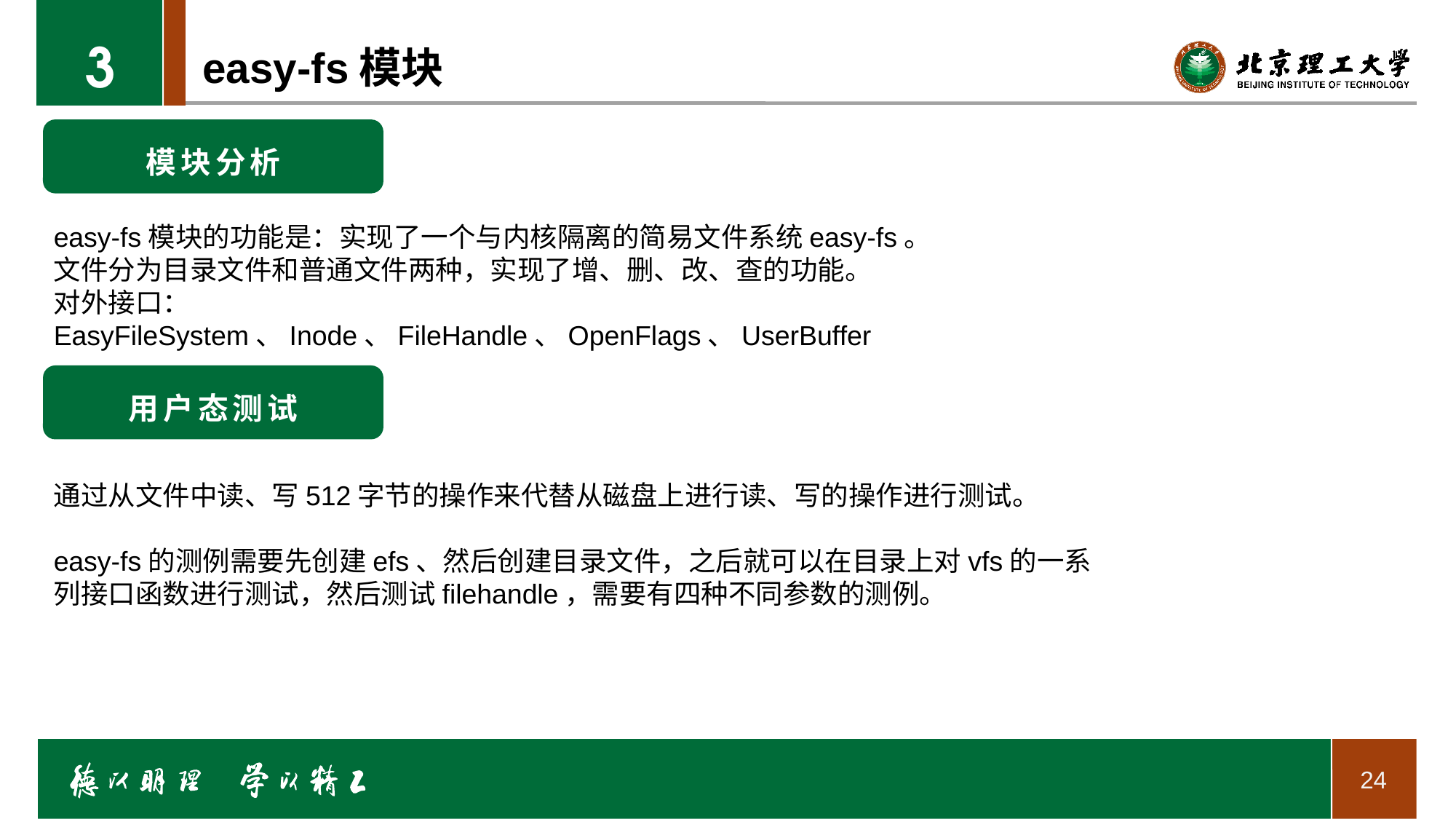

3
# easy-fs模块
模块分析
easy-fs模块的功能是：实现了一个与内核隔离的简易文件系统easy-fs。
文件分为目录文件和普通文件两种，实现了增、删、改、查的功能。
对外接口：
EasyFileSystem、Inode、FileHandle、OpenFlags、UserBuffer
用户态测试
通过从文件中读、写512字节的操作来代替从磁盘上进行读、写的操作进行测试。

easy-fs的测例需要先创建efs、然后创建目录文件，之后就可以在目录上对vfs的一系列接口函数进行测试，然后测试filehandle，需要有四种不同参数的测例。